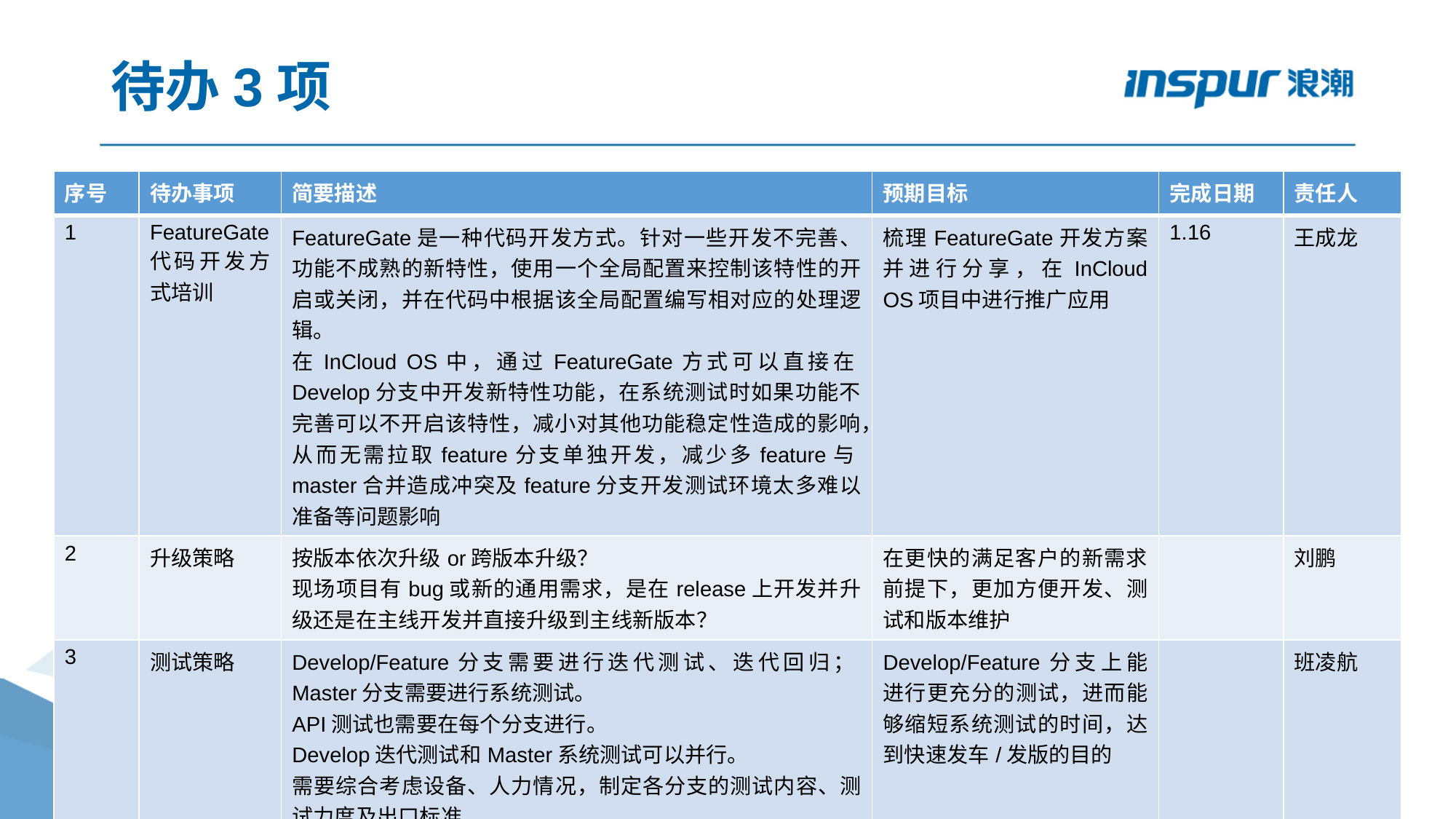

# 待办3项
| 序号 | 待办事项 | 简要描述 | 预期目标 | 完成日期 | 责任人 |
| --- | --- | --- | --- | --- | --- |
| 1 | FeatureGate代码开发方式培训 | FeatureGate是一种代码开发方式。针对一些开发不完善、功能不成熟的新特性，使用一个全局配置来控制该特性的开启或关闭，并在代码中根据该全局配置编写相对应的处理逻辑。 在InCloud OS中，通过FeatureGate方式可以直接在Develop分支中开发新特性功能，在系统测试时如果功能不完善可以不开启该特性，减小对其他功能稳定性造成的影响，从而无需拉取feature分支单独开发，减少多feature与master合并造成冲突及feature分支开发测试环境太多难以准备等问题影响 | 梳理FeatureGate开发方案并进行分享，在InCloud OS项目中进行推广应用 | 1.16 | 王成龙 |
| 2 | 升级策略 | 按版本依次升级or跨版本升级？ 现场项目有bug或新的通用需求，是在release上开发并升级还是在主线开发并直接升级到主线新版本？ | 在更快的满足客户的新需求前提下，更加方便开发、测试和版本维护 |  | 刘鹏 |
| 3 | 测试策略 | Develop/Feature分支需要进行迭代测试、迭代回归；Master分支需要进行系统测试。 API测试也需要在每个分支进行。 Develop迭代测试和Master系统测试可以并行。 需要综合考虑设备、人力情况，制定各分支的测试内容、测试力度及出口标准 | Develop/Feature分支上能进行更充分的测试，进而能够缩短系统测试的时间，达到快速发车/发版的目的 |  | 班凌航 |